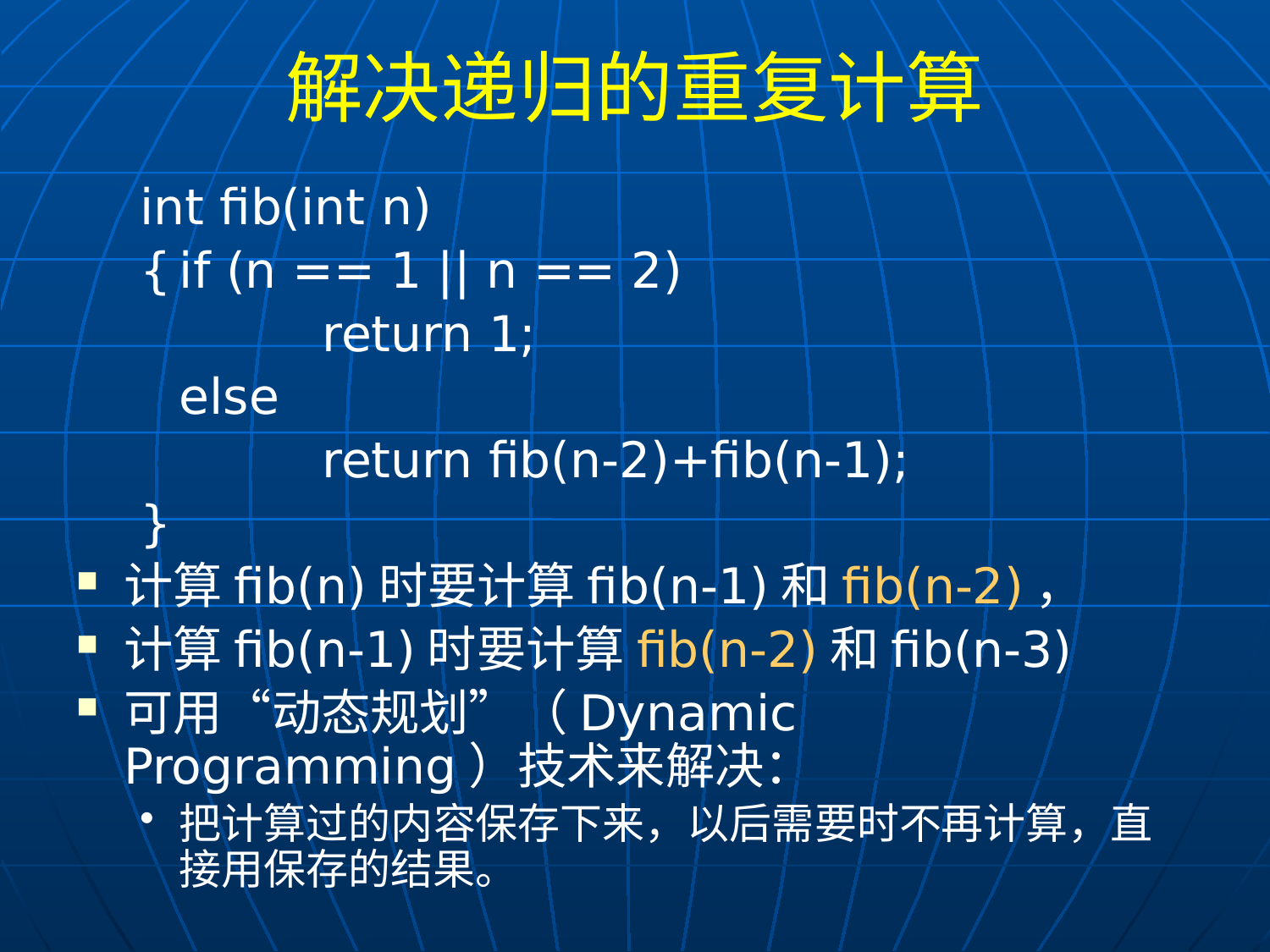

# 解决递归的重复计算
int fib(int n)
{	if (n == 1 || n == 2)
		 return 1;
	else
		 return fib(n-2)+fib(n-1);
}
计算fib(n)时要计算fib(n-1)和fib(n-2)，
计算fib(n-1)时要计算fib(n-2)和fib(n-3)
可用“动态规划”（Dynamic Programming）技术来解决：
把计算过的内容保存下来，以后需要时不再计算，直接用保存的结果。